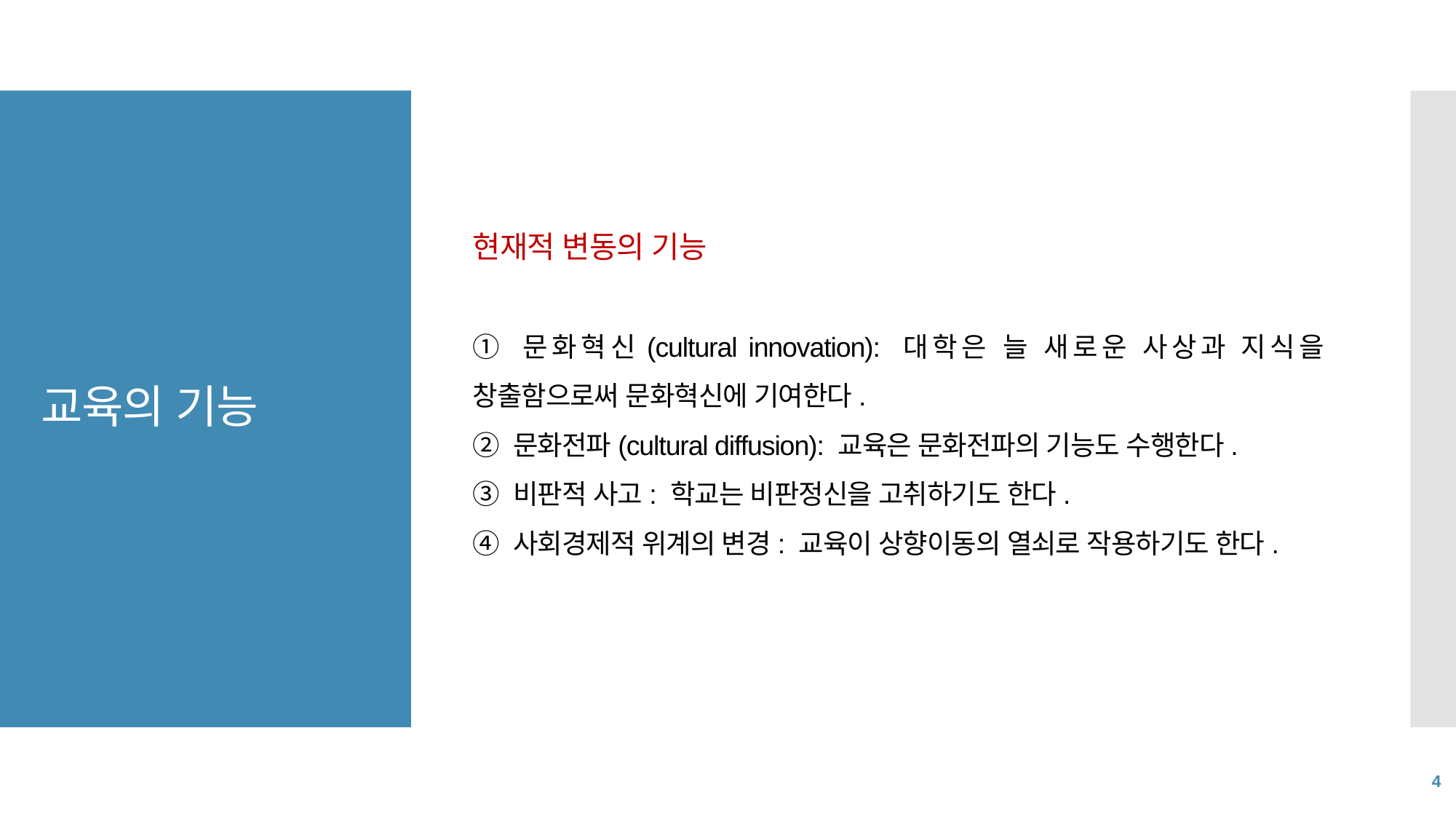

현재적 변동의 기능

① 문화혁신(cultural innovation): 대학은 늘 새로운 사상과 지식을 창출함으로써 문화혁신에 기여한다.
② 문화전파(cultural diffusion): 교육은 문화전파의 기능도 수행한다.
③ 비판적 사고: 학교는 비판정신을 고취하기도 한다.
④ 사회경제적 위계의 변경: 교육이 상향이동의 열쇠로 작용하기도 한다.

# 교육의 기능
4